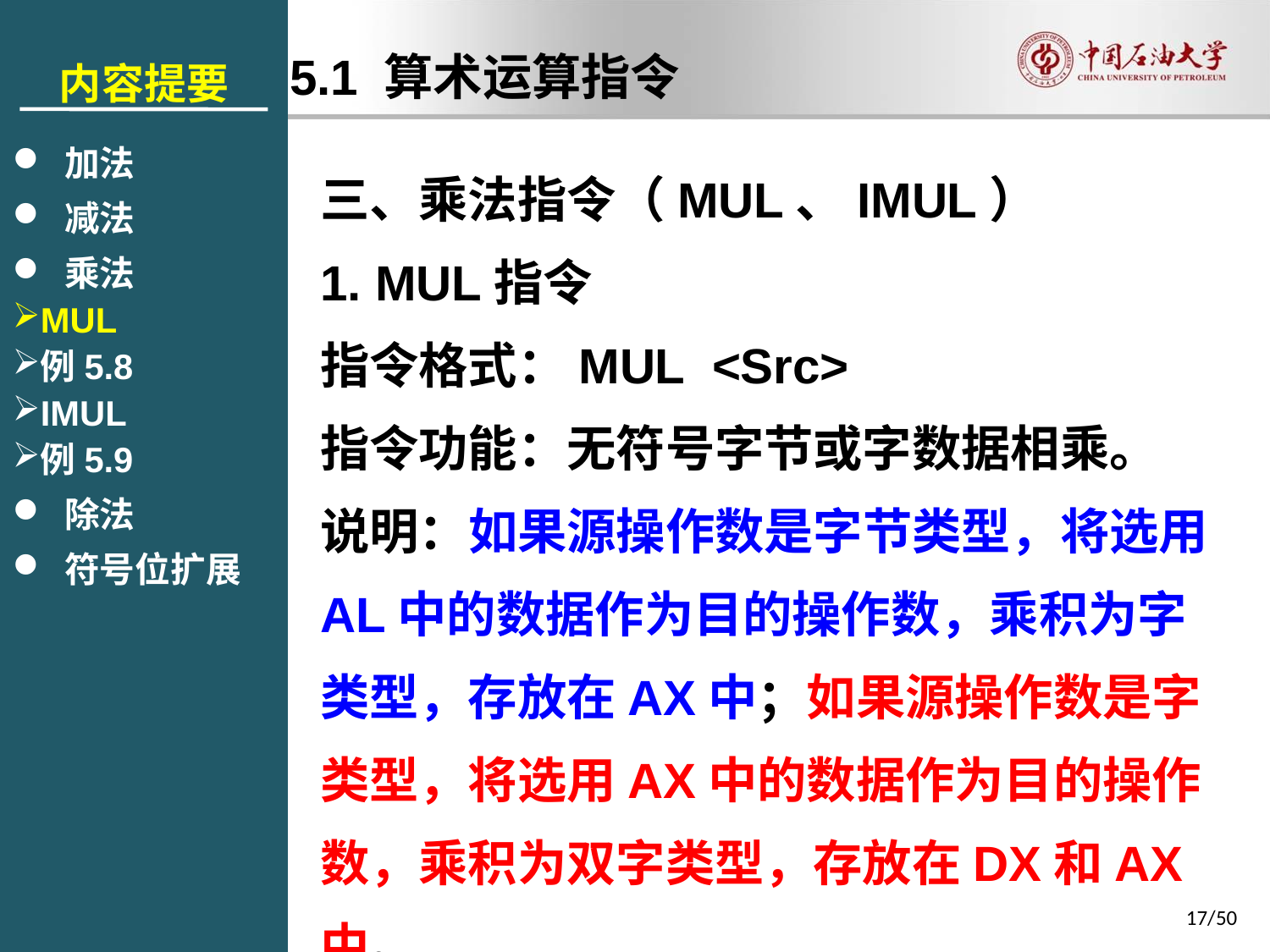

内容提要
 加法
 减法
 乘法
MUL
例5.8
IMUL
例5.9
 除法
 符号位扩展
5.1 算术运算指令
三、乘法指令（MUL、IMUL）
1. MUL指令
指令格式：MUL  <Src>
指令功能：无符号字节或字数据相乘。
说明：如果源操作数是字节类型，将选用AL中的数据作为目的操作数，乘积为字类型，存放在AX中；如果源操作数是字类型，将选用AX中的数据作为目的操作数，乘积为双字类型，存放在DX和AX中。
17/50